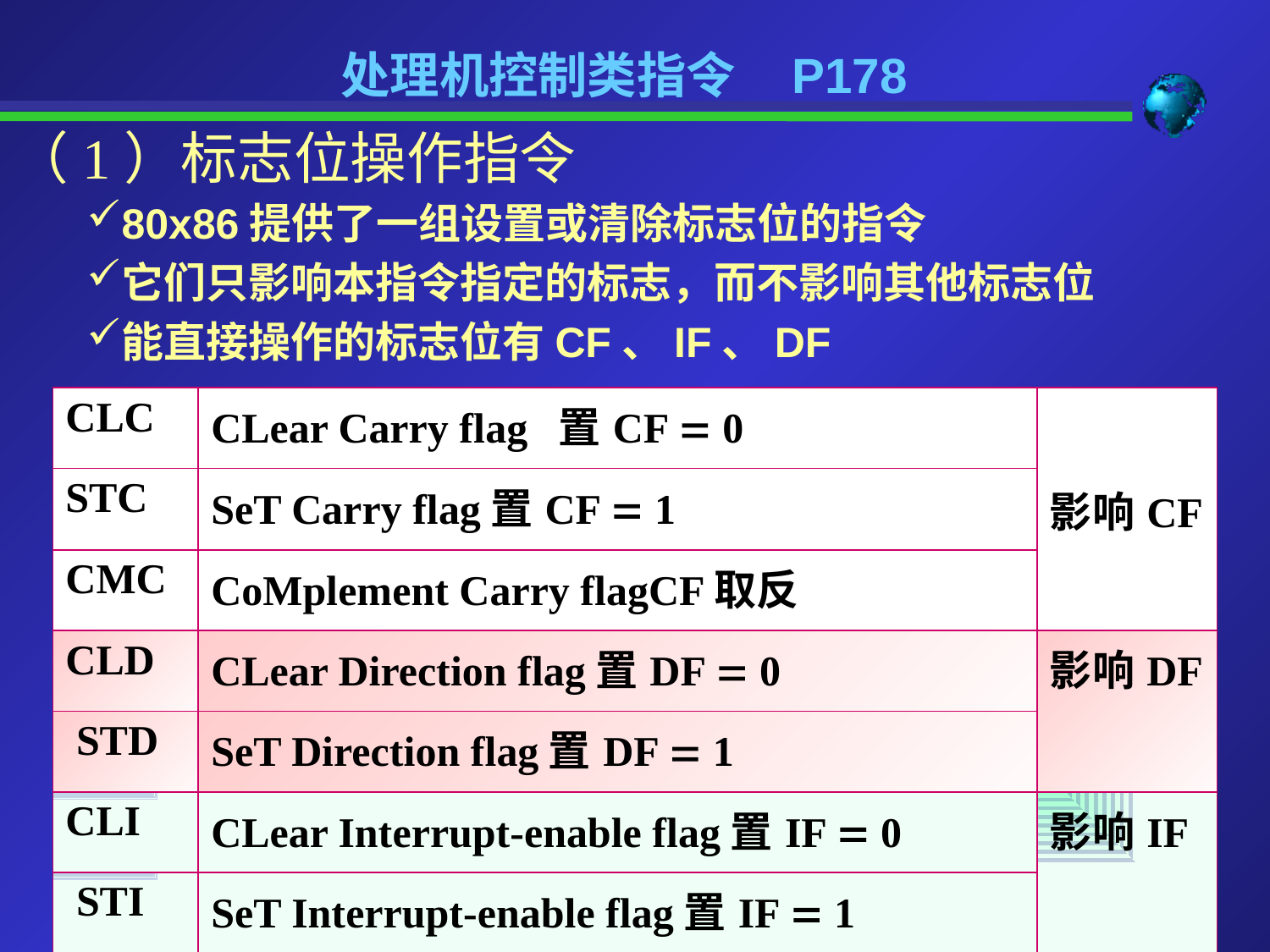

处理机控制类指令    P178
（1）标志位操作指令
80x86提供了一组设置或清除标志位的指令
它们只影响本指令指定的标志，而不影响其他标志位
能直接操作的标志位有CF、IF、DF
| CLC | CLear Carry flag 置CF = 0 | 影响CF |
| --- | --- | --- |
| STC | SeT Carry flag置CF = 1 |  |
| CMC | CoMplement Carry flagCF取反 |  |
| CLD | CLear Direction flag置DF = 0 | 影响DF |
| STD | SeT Direction flag置DF = 1 |  |
| CLI | CLear Interrupt-enable flag置IF = 0 | 影响IF |
| STI | SeT Interrupt-enable flag置IF = 1 |  |
51